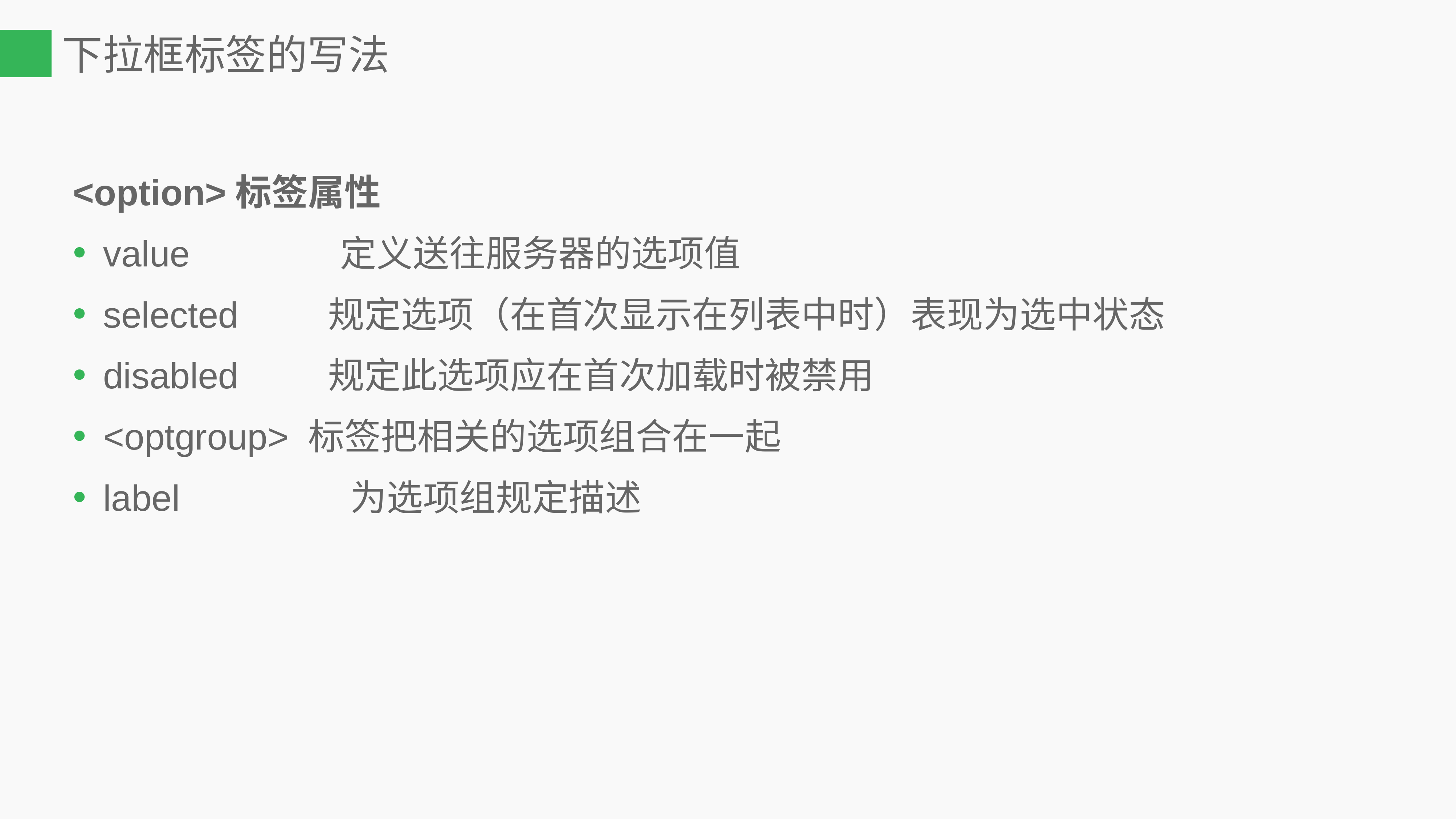

# 下拉框标签的写法
<option>标签属性
value              定义送往服务器的选项值
selected        规定选项（在首次显示在列表中时）表现为选中状态
disabled        规定此选项应在首次加载时被禁用
<optgroup> 标签把相关的选项组合在一起
label                为选项组规定描述